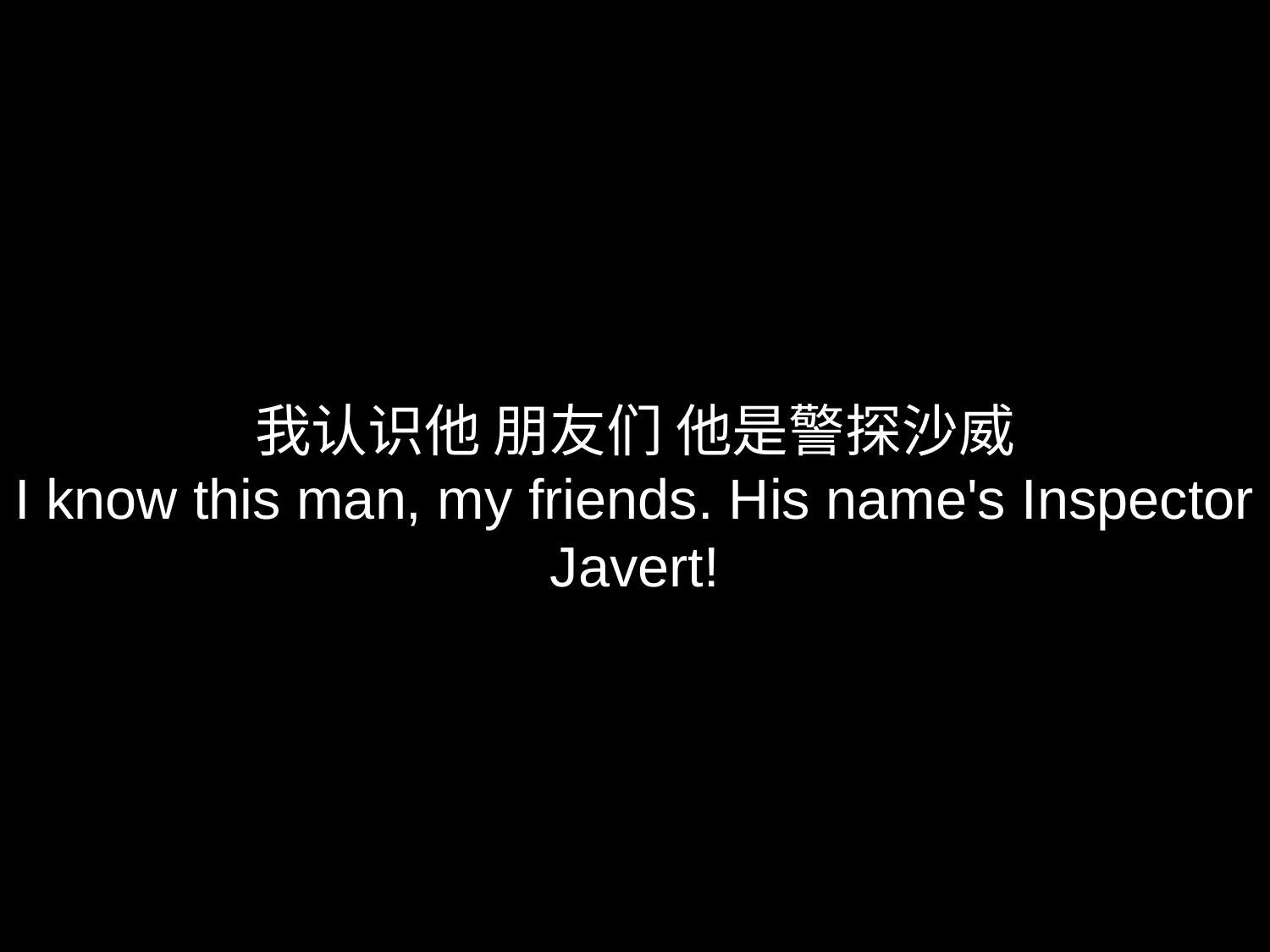

我认识他 朋友们 他是警探沙威
I know this man, my friends. His name's Inspector Javert!